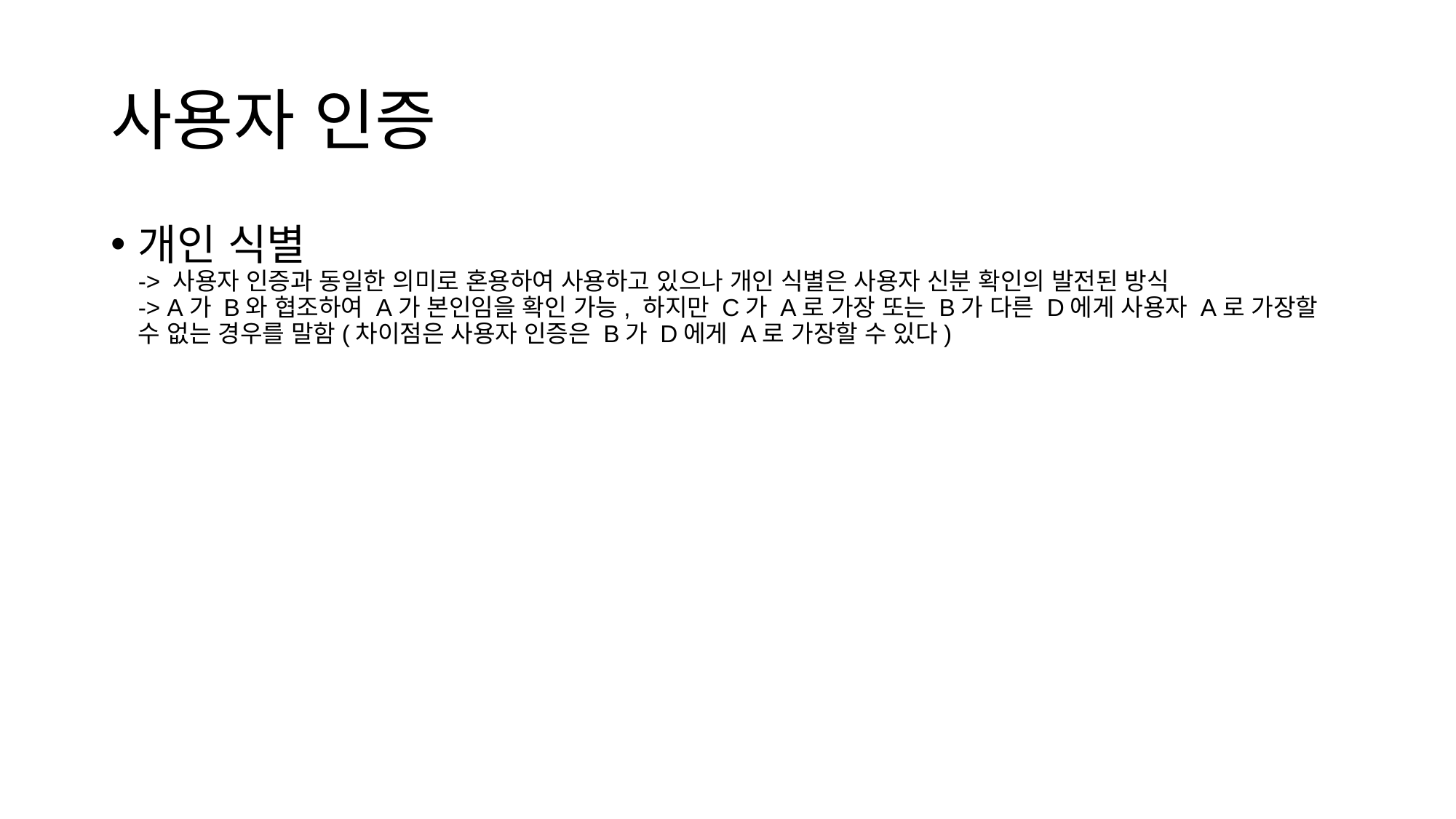

# 사용자 인증
개인 식별
-> 사용자 인증과 동일한 의미로 혼용하여 사용하고 있으나 개인 식별은 사용자 신분 확인의 발전된 방식
-> A가 B와 협조하여 A가 본인임을 확인 가능, 하지만 C가 A로 가장 또는 B가 다른 D에게 사용자 A로 가장할 수 없는 경우를 말함(차이점은 사용자 인증은 B가 D에게 A로 가장할 수 있다)